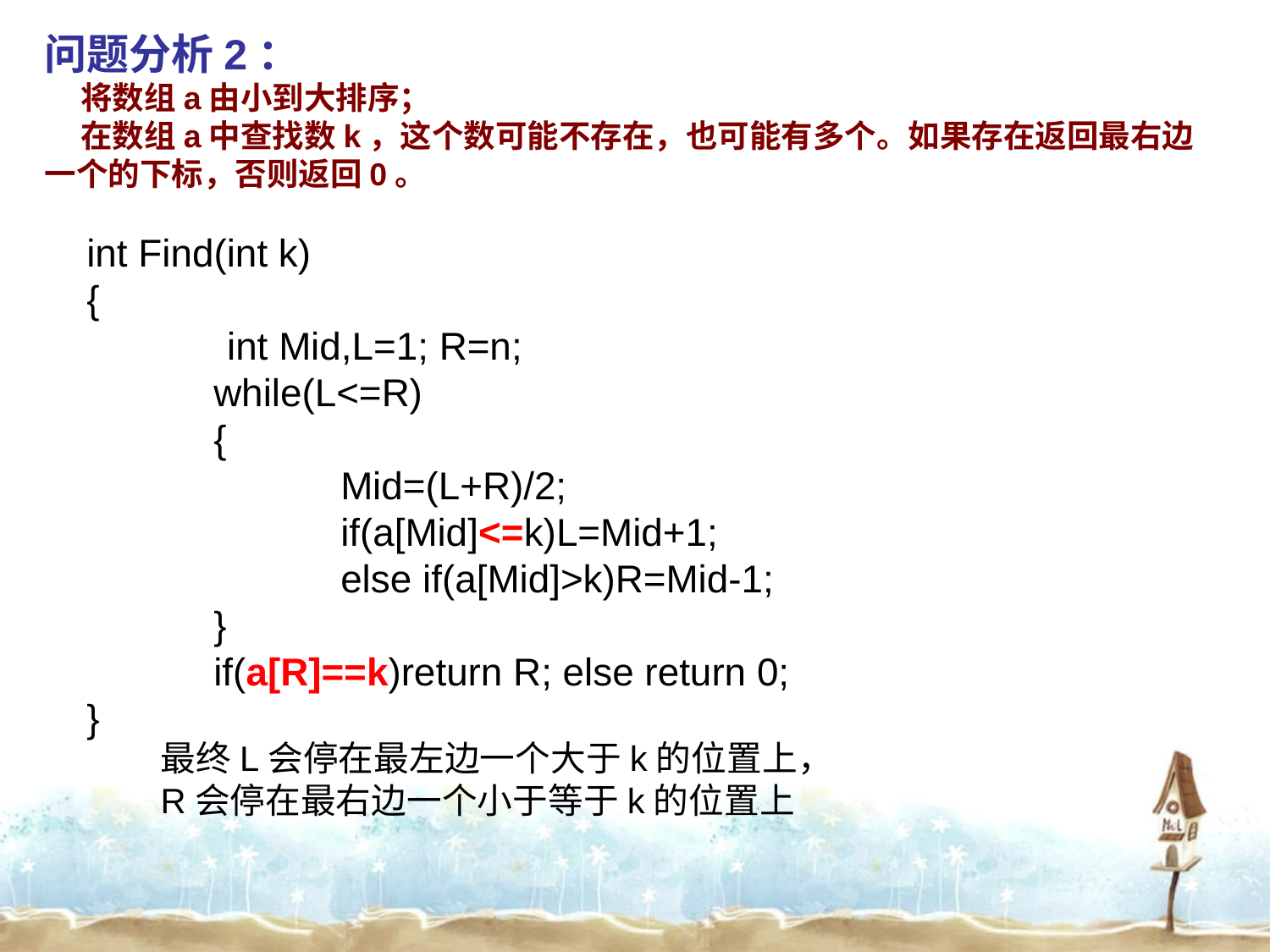

问题分析2：
    将数组a由小到大排序；
    在数组a中查找数k，这个数可能不存在，也可能有多个。如果存在返回最右边一个的下标，否则返回0。
int Find(int k)
{
             int Mid,L=1; R=n;
	while(L<=R)
	{
		Mid=(L+R)/2;
		if(a[Mid]<=k)L=Mid+1;
		else if(a[Mid]>k)R=Mid-1;
	}
	if(a[R]==k)return R; else return 0;
}
最终L会停在最左边一个大于k的位置上，
R会停在最右边一个小于等于k的位置上